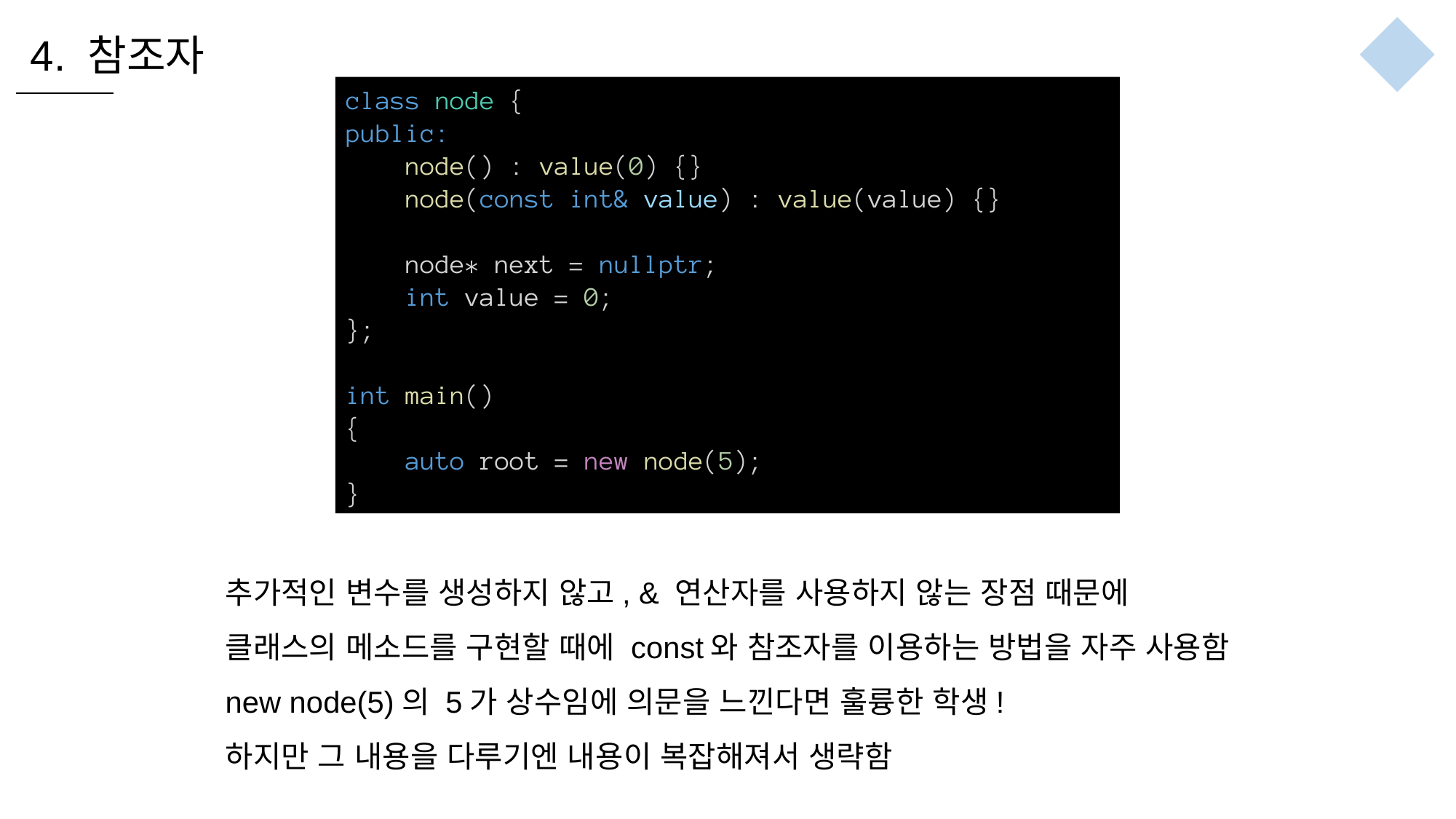

4. 참조자
class node {
public:
    node() : value(0) {}
    node(const int& value) : value(value) {}
    node* next = nullptr;
    int value = 0;
};
int main()
{
    auto root = new node(5);
}
추가적인 변수를 생성하지 않고, & 연산자를 사용하지 않는 장점 때문에
클래스의 메소드를 구현할 때에 const와 참조자를 이용하는 방법을 자주 사용함
new node(5)의 5가 상수임에 의문을 느낀다면 훌륭한 학생!
하지만 그 내용을 다루기엔 내용이 복잡해져서 생략함